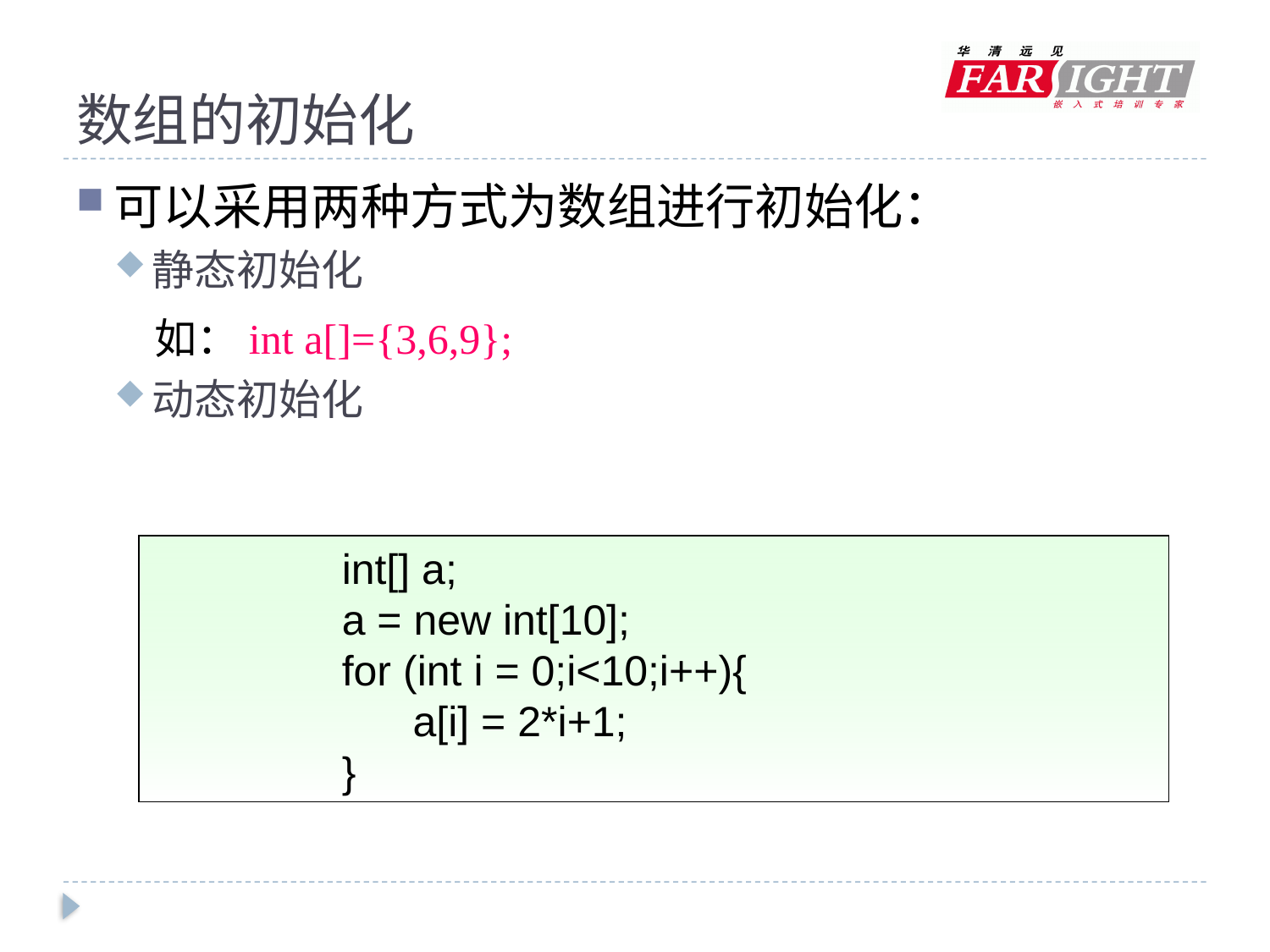

# 数组的初始化
可以采用两种方式为数组进行初始化：
静态初始化
      如：int a[]={3,6,9};
动态初始化
	int[] a;
	a = new int[10];
	for (int i = 0;i<10;i++){
	      a[i] = 2*i+1;
	}